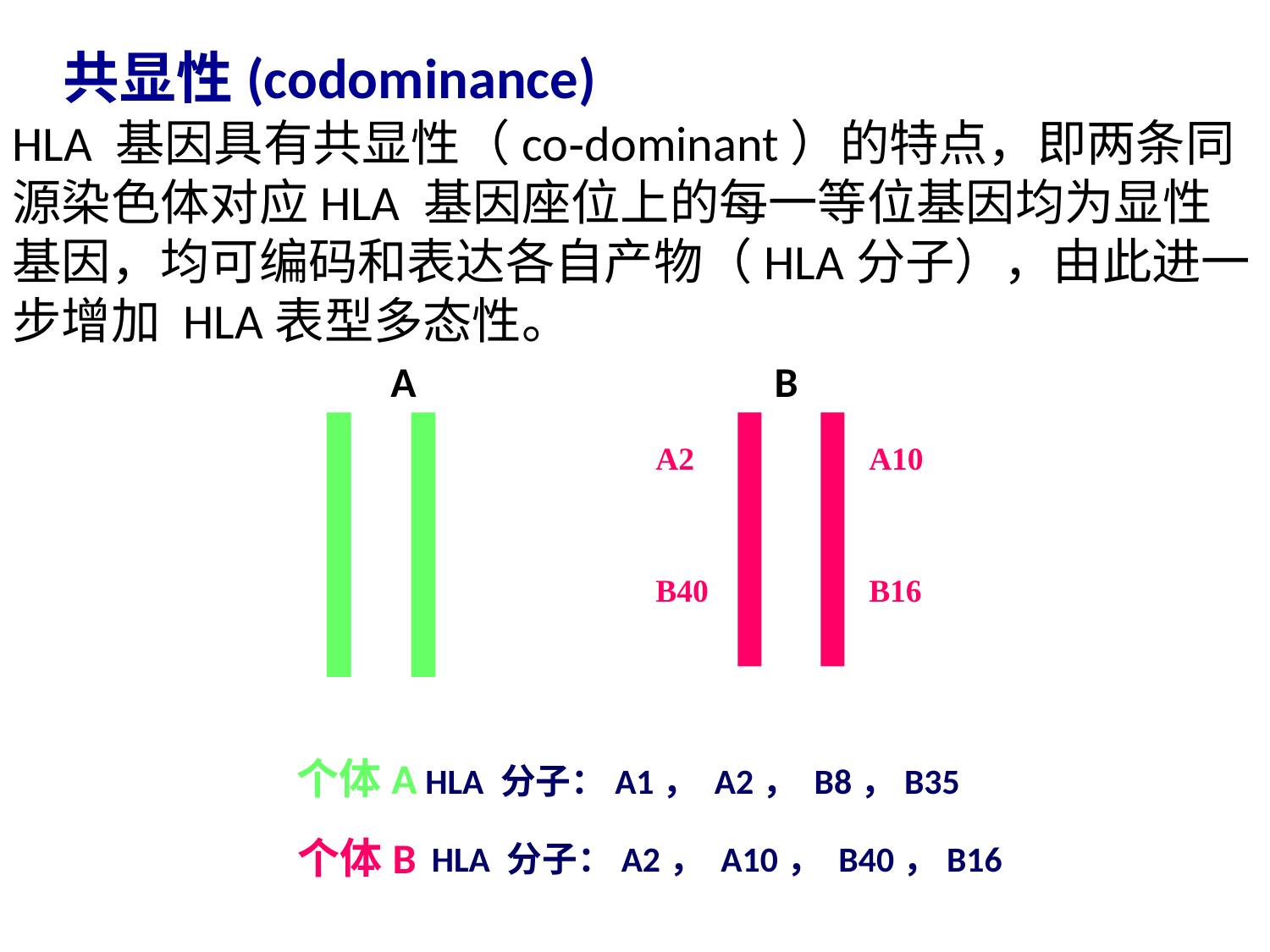

共显性(codominance)
HLA 基因具有共显性（co‐dominant）的特点，即两条同源染色体对应HLA 基因座位上的每一等位基因均为显性基因，均可编码和表达各自产物（HLA分子），由此进一步增加 HLA表型多态性。
A
B

A2
A10
B40
B16
A1
A2
B8
B35
个体A
HLA 分子：A1， A2， B8，B35
个体B
HLA 分子：A2， A10， B40，B16